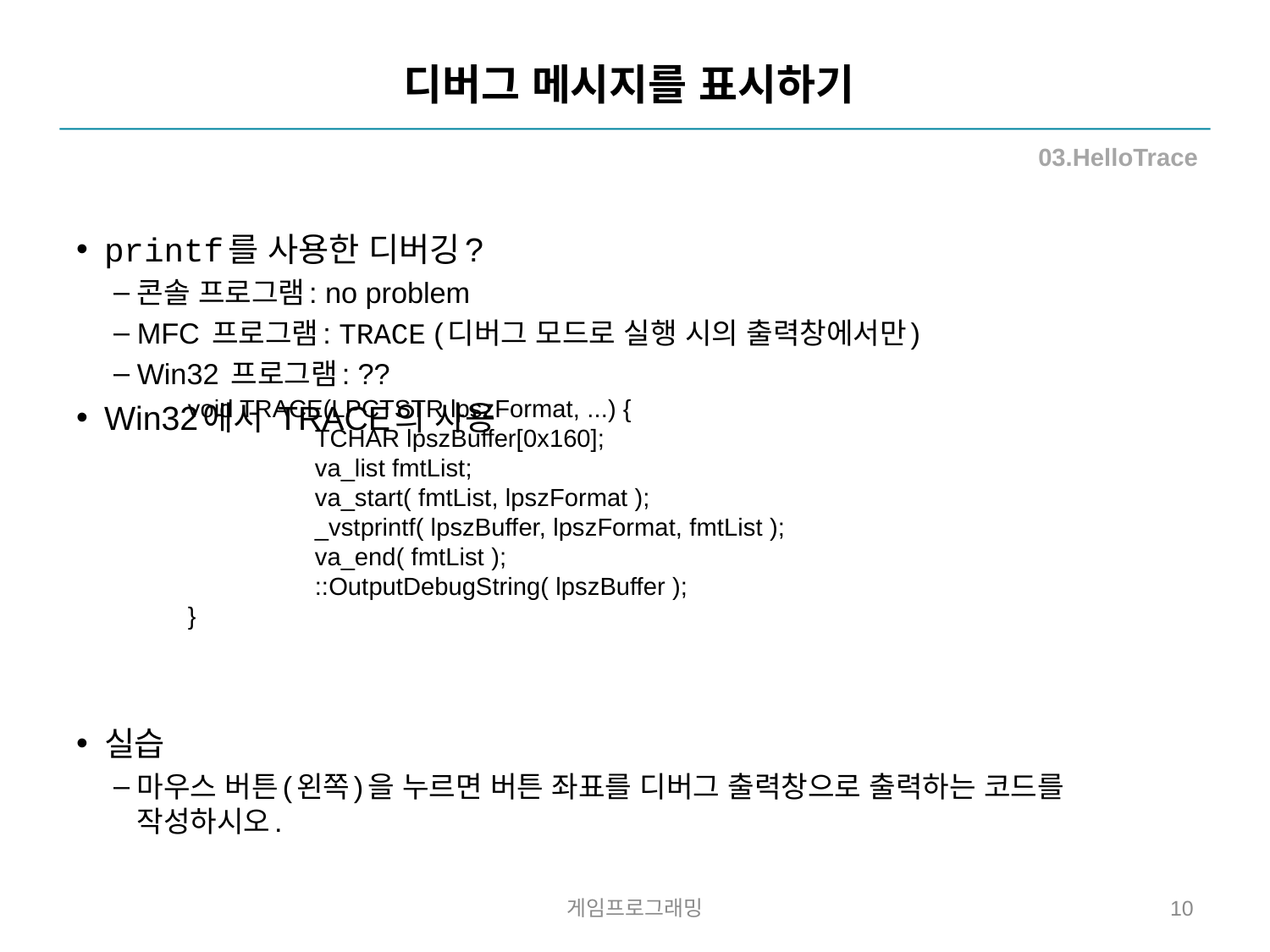

# 디버그 메시지를 표시하기
03.HelloTrace
printf를 사용한 디버깅?
콘솔 프로그램: no problem
MFC 프로그램: TRACE (디버그 모드로 실행 시의 출력창에서만)
Win32 프로그램: ??
Win32에서 TRACE의 사용

실습
마우스 버튼(왼쪽)을 누르면 버튼 좌표를 디버그 출력창으로 출력하는 코드를 작성하시오.
void TRACE(LPCTSTR lpszFormat, ...) {
	TCHAR lpszBuffer[0x160];
	va_list fmtList;
	va_start( fmtList, lpszFormat );
	_vstprintf( lpszBuffer, lpszFormat, fmtList );
	va_end( fmtList );
	::OutputDebugString( lpszBuffer );
}
게임프로그래밍
10